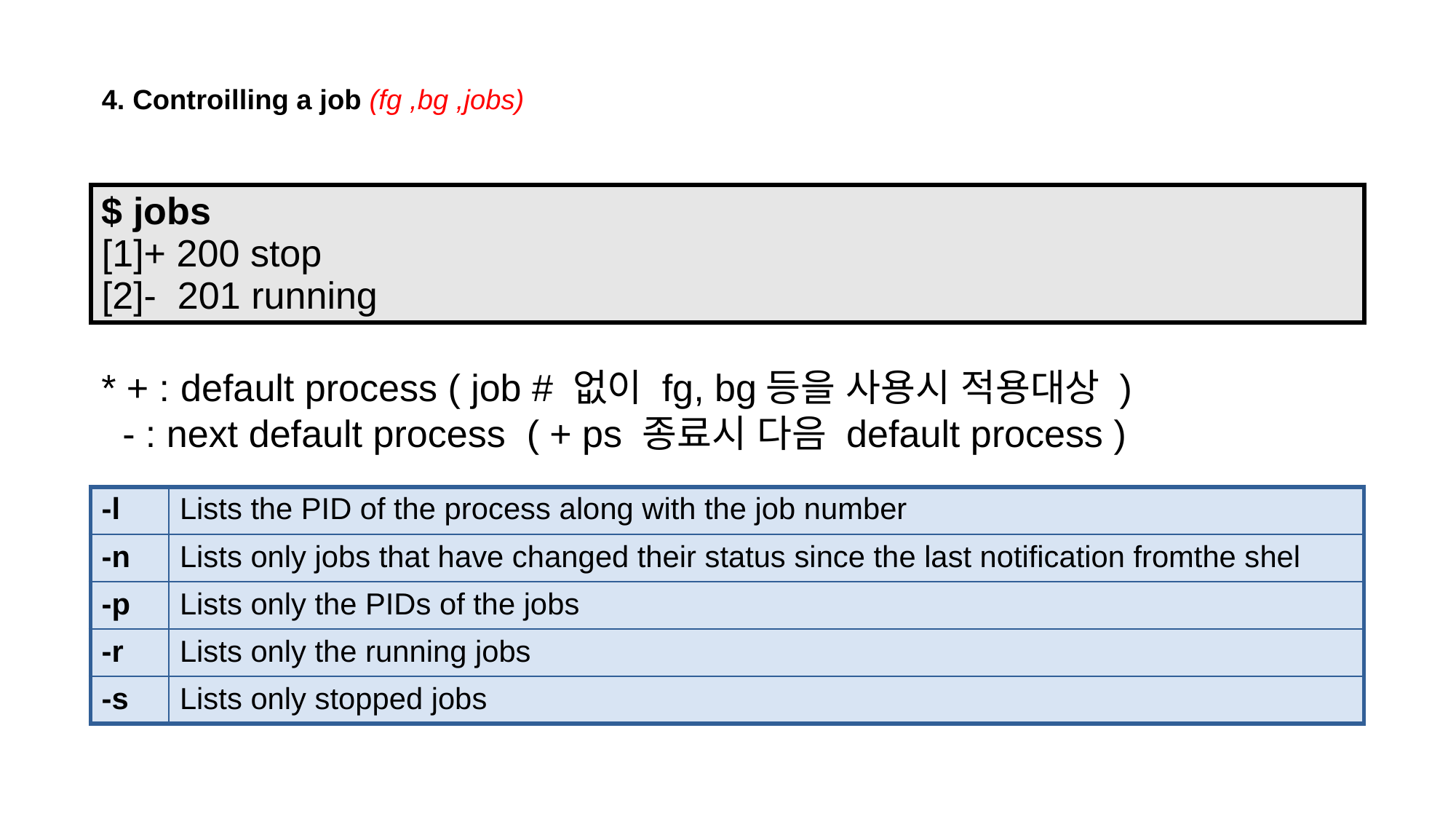

# 4. Controilling a job (fg ,bg ,jobs)

| $ jobs [1]+ 200 stop [2]- 201 running |
| --- |
* + : default process ( job # 없이 fg, bg등을 사용시 적용대상 )
  - : next default process  ( + ps 종료시 다음 default process )
| -l | Lists the PID of the process along with the job number |
| --- | --- |
| -n | Lists only jobs that have changed their status since the last notification fromthe shel |
| -p | Lists only the PIDs of the jobs |
| -r | Lists only the running jobs |
| -s | Lists only stopped jobs |